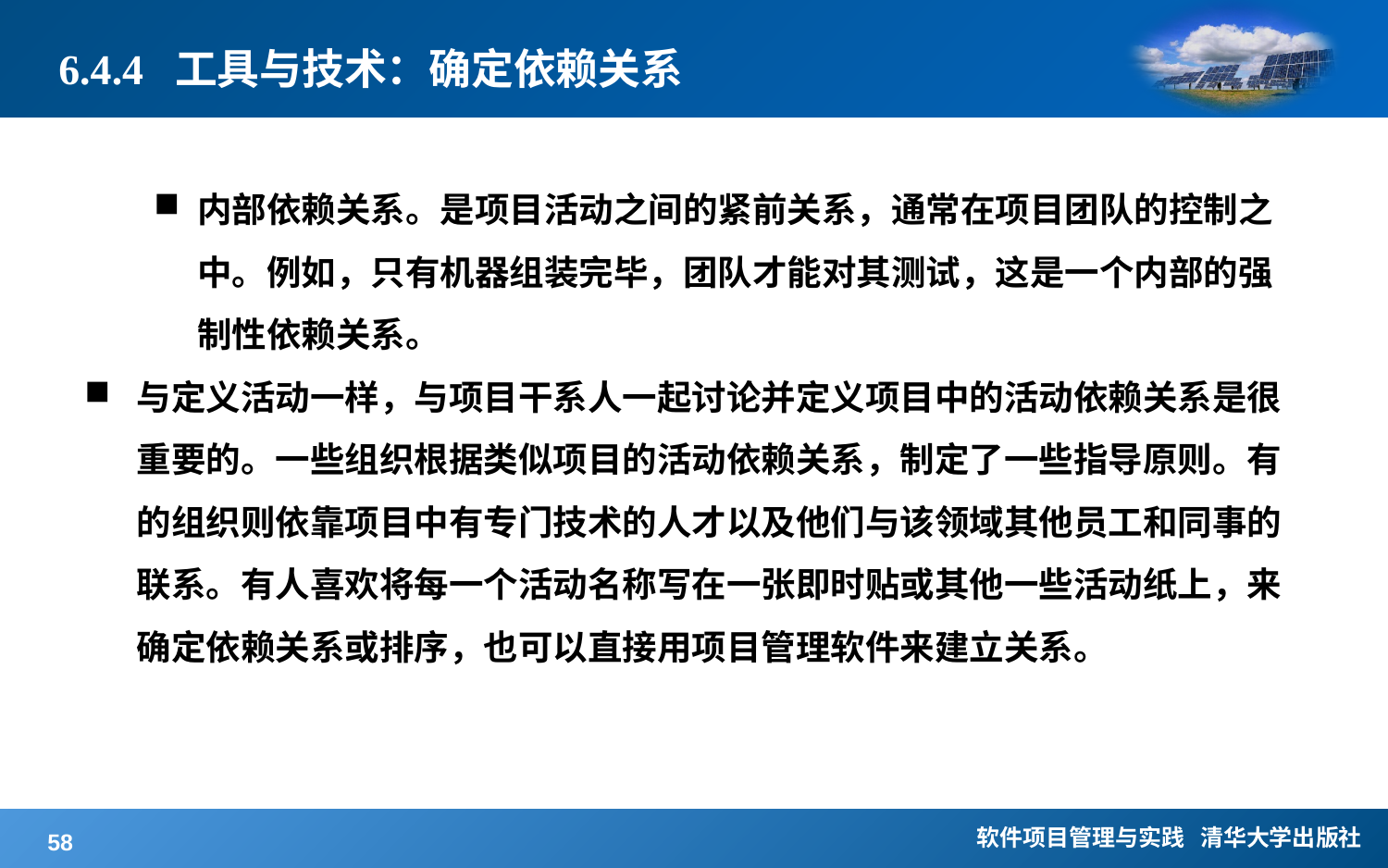

# 6.4.4  工具与技术：确定依赖关系
内部依赖关系。是项目活动之间的紧前关系，通常在项目团队的控制之中。例如，只有机器组装完毕，团队才能对其测试，这是一个内部的强制性依赖关系。
与定义活动一样，与项目干系人一起讨论并定义项目中的活动依赖关系是很重要的。一些组织根据类似项目的活动依赖关系，制定了一些指导原则。有的组织则依靠项目中有专门技术的人才以及他们与该领域其他员工和同事的联系。有人喜欢将每一个活动名称写在一张即时贴或其他一些活动纸上，来确定依赖关系或排序，也可以直接用项目管理软件来建立关系。